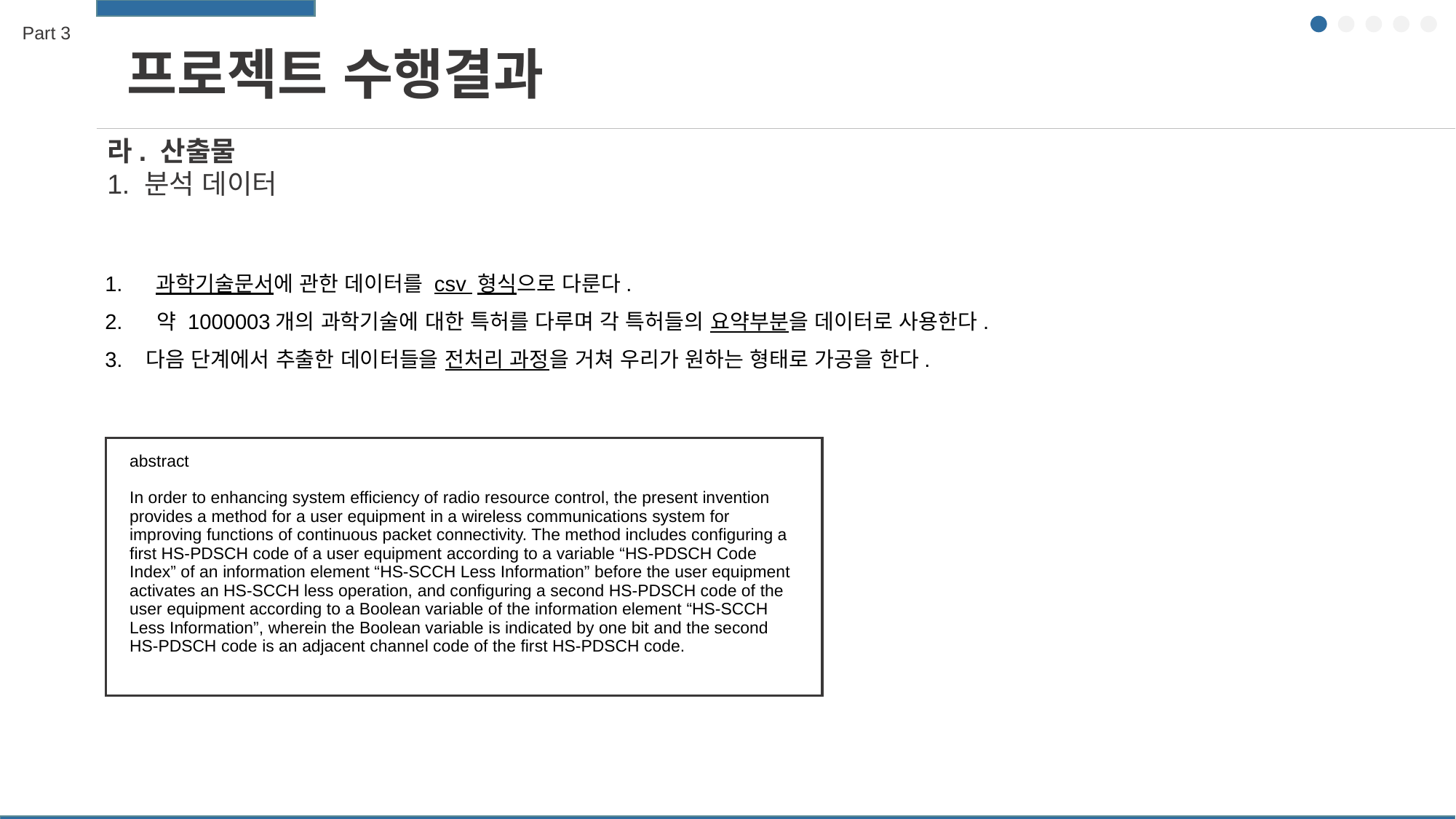

Part 3

프로젝트 수행결과
라. 산출물
1. 분석 데이터
 과학기술문서에 관한 데이터를 csv 형식으로 다룬다.
 약 1000003개의 과학기술에 대한 특허를 다루며 각 특허들의 요약부분을 데이터로 사용한다.
다음 단계에서 추출한 데이터들을 전처리 과정을 거쳐 우리가 원하는 형태로 가공을 한다.

| abstract |
| --- |
| In order to enhancing system efficiency of radio resource control, the present invention provides a method for a user equipment in a wireless communications system for improving functions of continuous packet connectivity. The method includes configuring a first HS-PDSCH code of a user equipment according to a variable “HS-PDSCH Code Index” of an information element “HS-SCCH Less Information” before the user equipment activates an HS-SCCH less operation, and configuring a second HS-PDSCH code of the user equipment according to a Boolean variable of the information element “HS-SCCH Less Information”, wherein the Boolean variable is indicated by one bit and the second HS-PDSCH code is an adjacent channel code of the first HS-PDSCH code. |